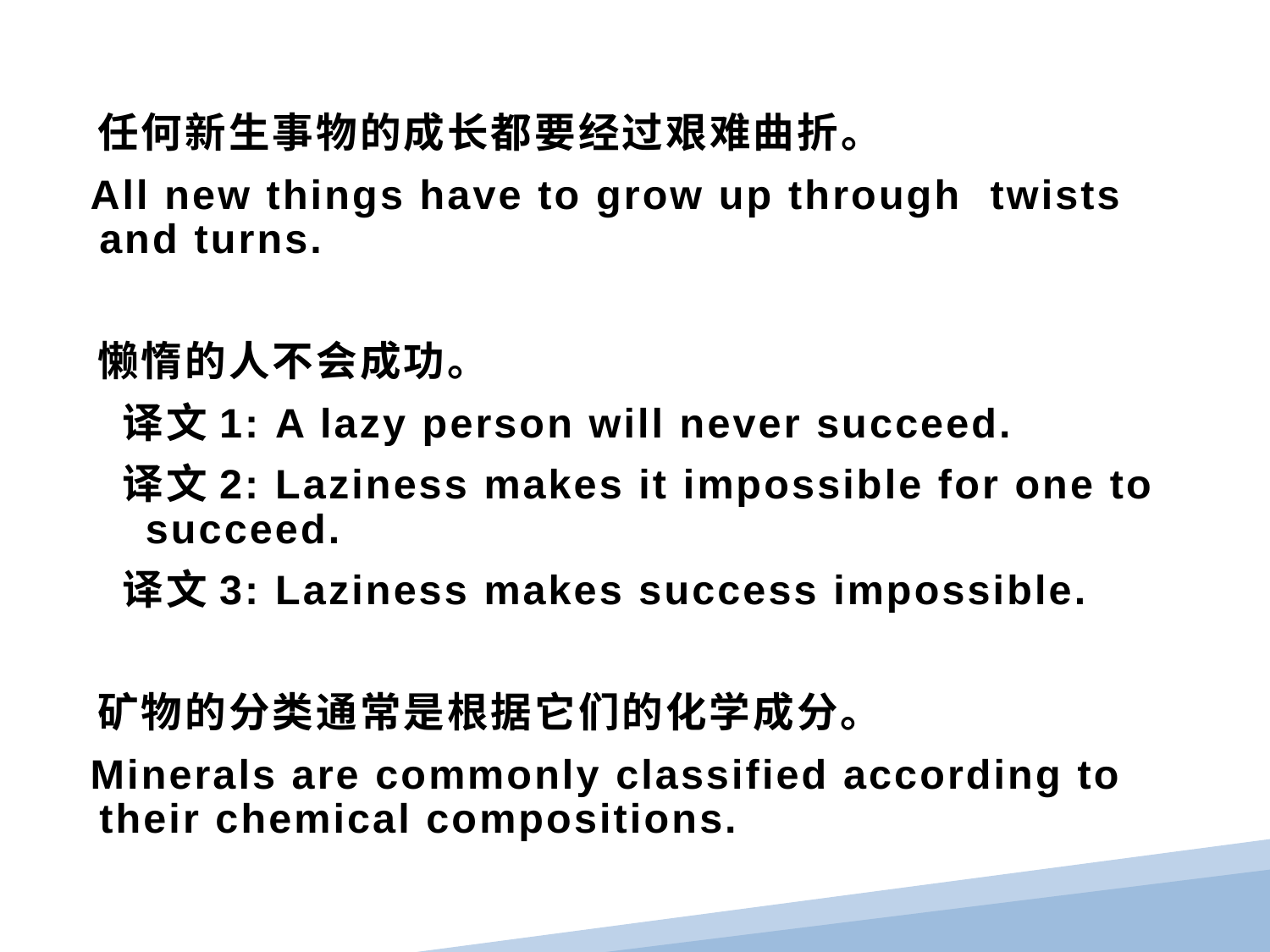

任何新生事物的成长都要经过艰难曲折。
 All new things have to grow up through  twists and turns.

 懒惰的人不会成功。
译文1: A lazy person will never succeed.
译文2: Laziness makes it impossible for one to succeed.
译文3: Laziness makes success impossible.

 矿物的分类通常是根据它们的化学成分。
 Minerals are commonly classified according to their chemical compositions.